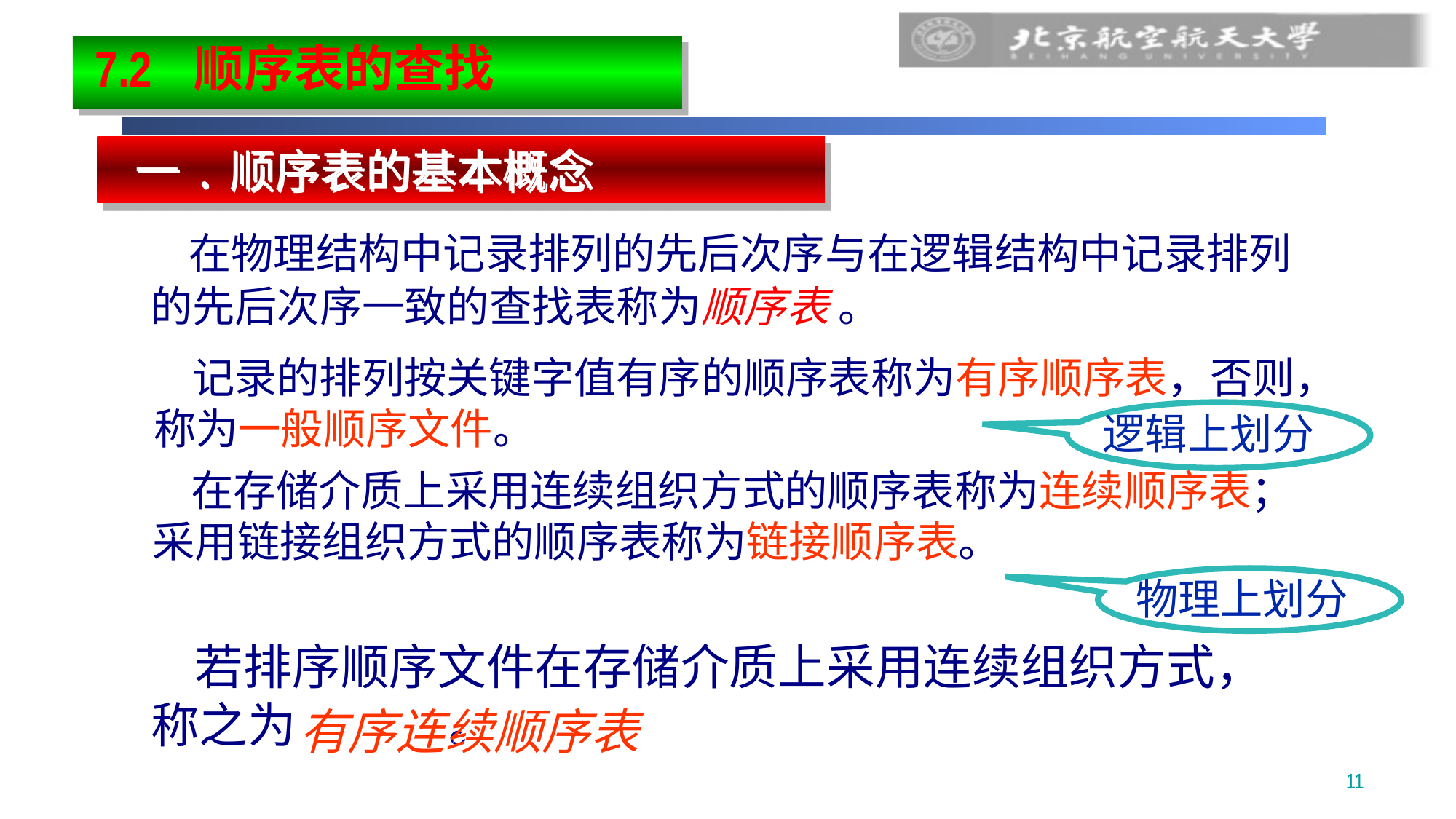

# 7.2 顺序表的查找

一.顺序表的基本概念
   在物理结构中记录排列的先后次序与在逻辑结构中记录排列的先后次序一致的查找表称为顺序表 。

   记录的排列按关键字值有序的顺序表称为有序顺序表，否则，称为一般顺序文件。
逻辑上划分

   在存储介质上采用连续组织方式的顺序表称为连续顺序表；采用链接组织方式的顺序表称为链接顺序表。
物理上划分

   若排序顺序文件在存储介质上采用连续组织方式，
称之为              。
有序连续顺序表
11